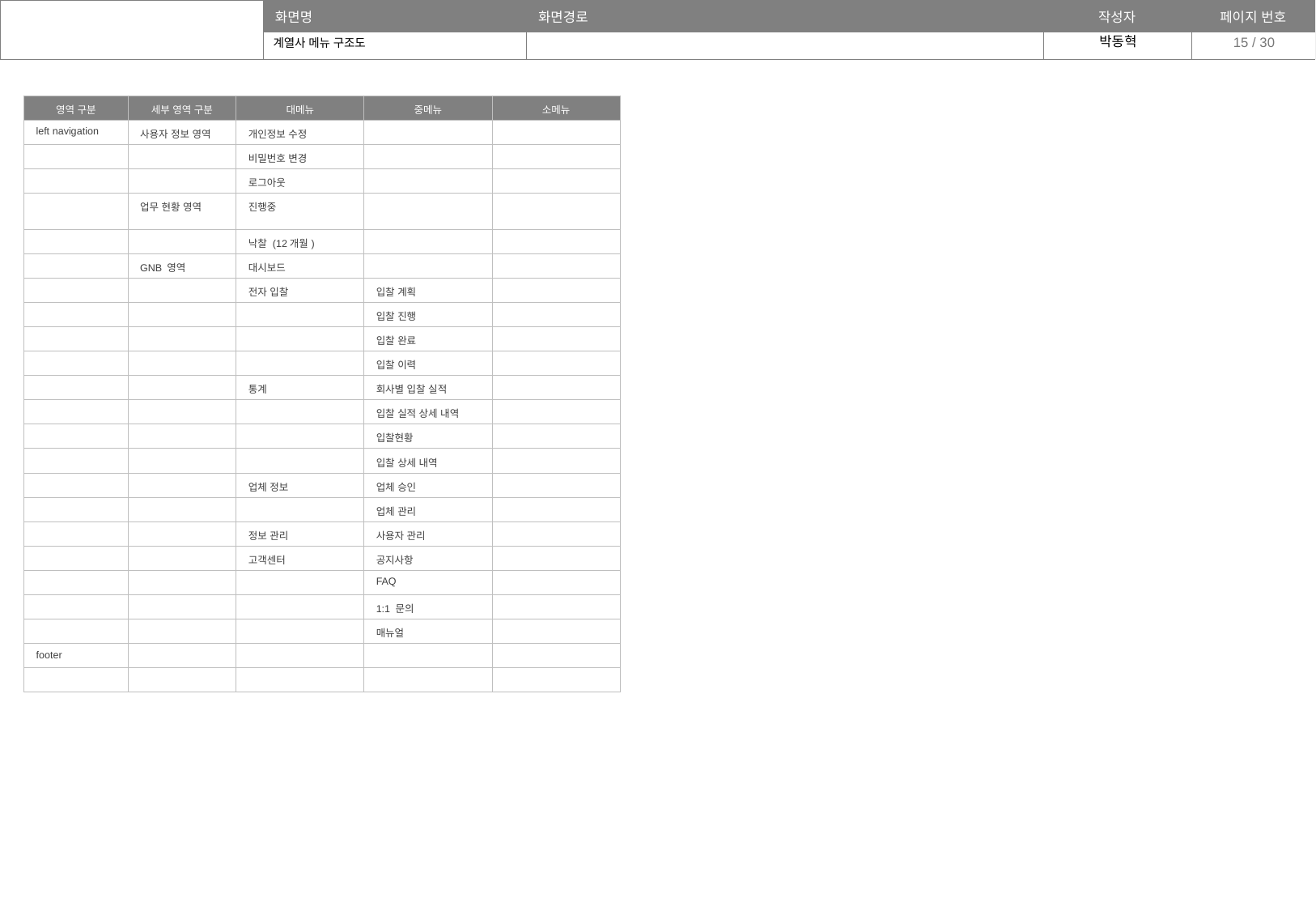

15

계열사 메뉴 구조도
| 영역 구분 | 세부 영역 구분 | 대메뉴 | 중메뉴 | 소메뉴 |
| --- | --- | --- | --- | --- |
| left navigation | 사용자 정보 영역 | 개인정보 수정 |  |  |
|  |  | 비밀번호 변경 |  |  |
|  |  | 로그아웃 |  |  |
|  | 업무 현황 영역 | 진행중 |  |  |
|  |  | 낙찰 (12개월) |  |  |
|  | GNB 영역 | 대시보드 |  |  |
|  |  | 전자 입찰 | 입찰 계획 |  |
|  |  |  | 입찰 진행 |  |
|  |  |  | 입찰 완료 |  |
|  |  |  | 입찰 이력 |  |
|  |  | 통계 | 회사별 입찰 실적 |  |
|  |  |  | 입찰 실적 상세 내역 |  |
|  |  |  | 입찰현황 |  |
|  |  |  | 입찰 상세 내역 |  |
|  |  | 업체 정보 | 업체 승인 |  |
|  |  |  | 업체 관리 |  |
|  |  | 정보 관리 | 사용자 관리 |  |
|  |  | 고객센터 | 공지사항 |  |
|  |  |  | FAQ |  |
|  |  |  | 1:1 문의 |  |
|  |  |  | 매뉴얼 |  |
| footer |  |  |  |  |
|  |  |  |  |  |